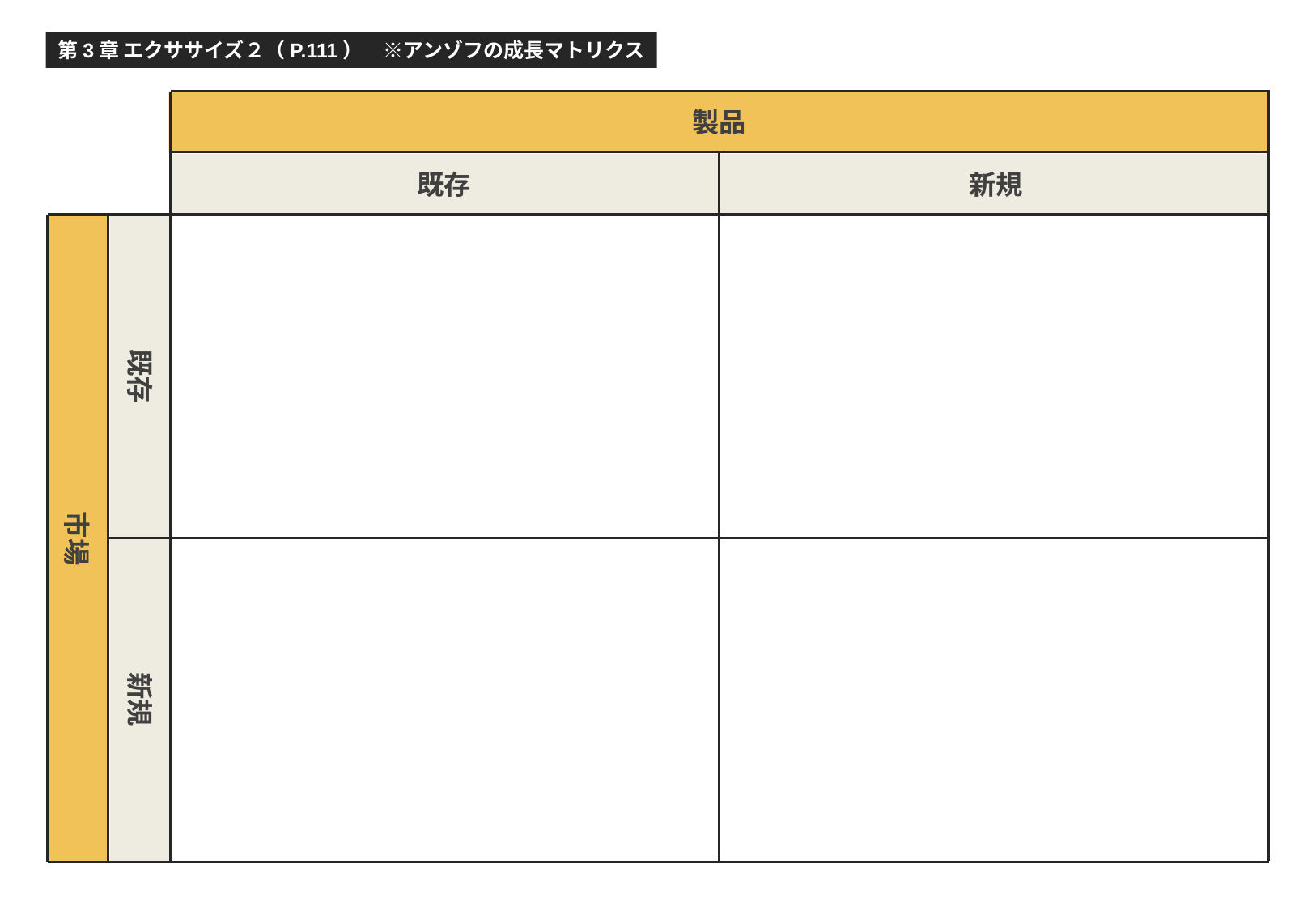

第3章 エクササイズ２（P.111）　※アンゾフの成長マトリクス

製品

既存
新規
既存
市場

新規